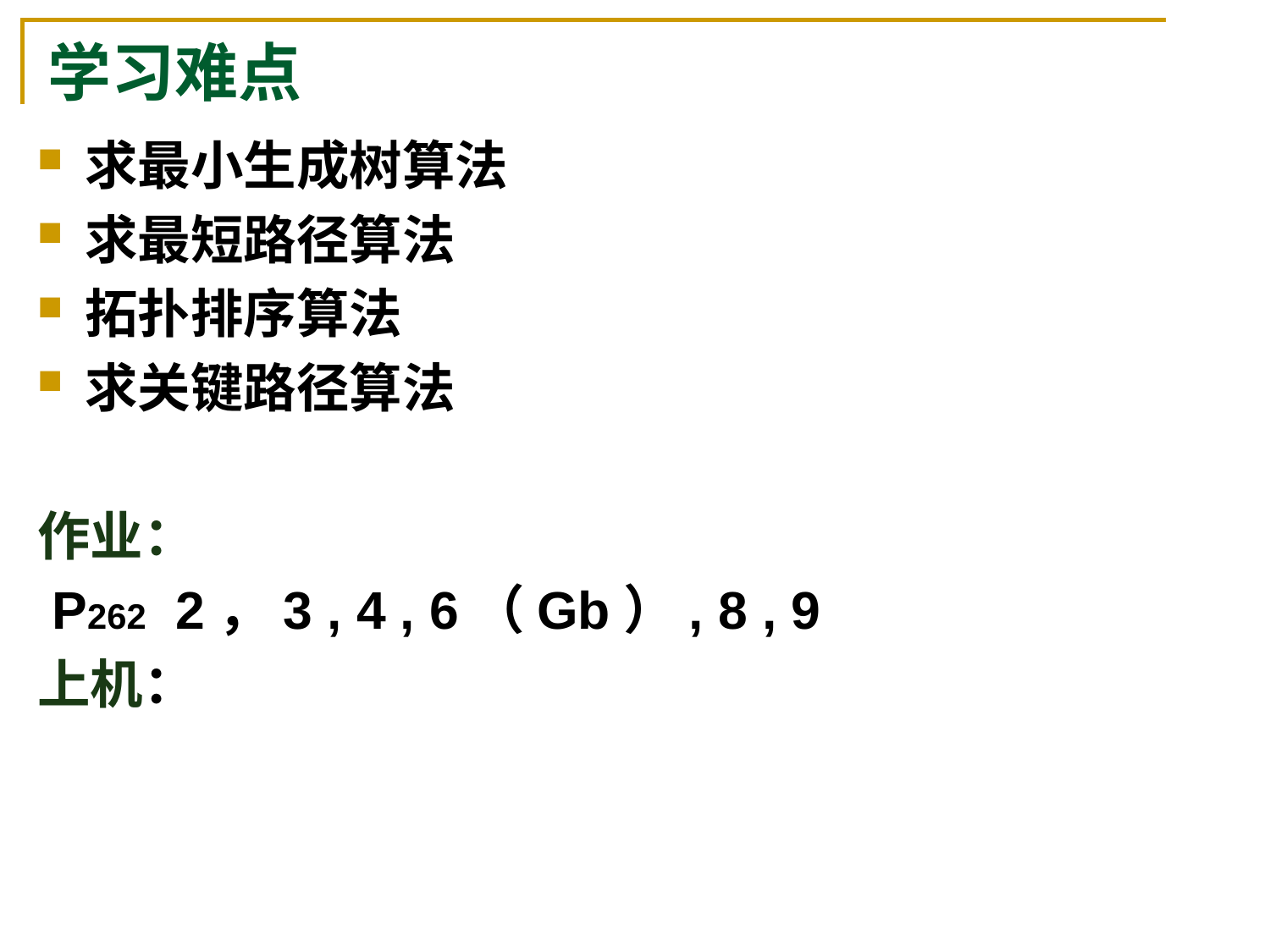

学习难点
求最小生成树算法
求最短路径算法
拓扑排序算法
求关键路径算法

作业：
 P262  2，3 , 4 , 6（Gb）, 8 , 9
上机：